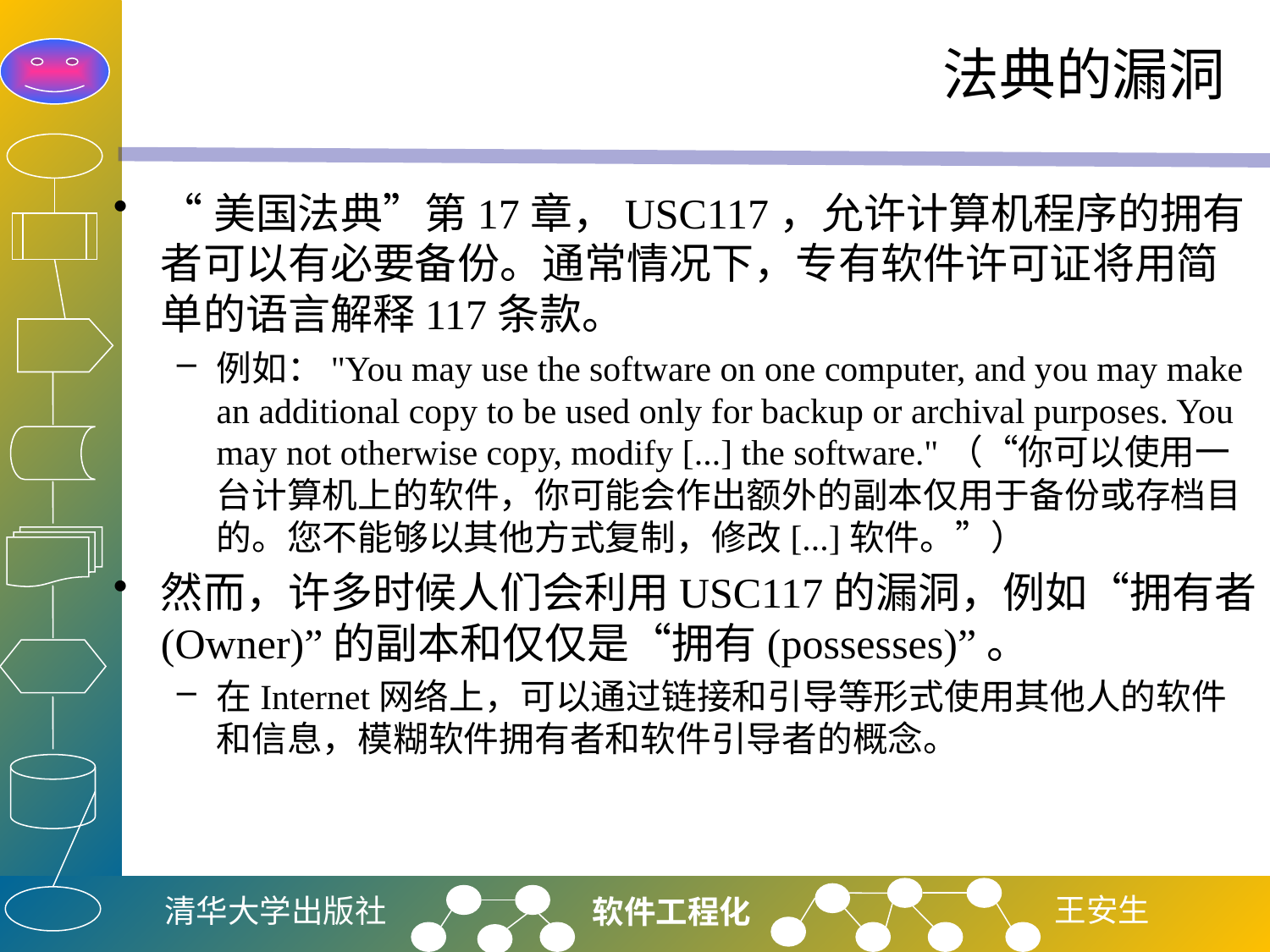

# 法典的漏洞
“美国法典”第17章，USC117，允许计算机程序的拥有者可以有必要备份。通常情况下，专有软件许可证将用简单的语言解释117条款。
例如："You may use the software on one computer, and you may make an additional copy to be used only for backup or archival purposes. You may not otherwise copy, modify [...] the software."（“你可以使用一台计算机上的软件，你可能会作出额外的副本仅用于备份或存档目的。您不能够以其他方式复制，修改[...]软件。”）
然而，许多时候人们会利用USC117的漏洞，例如“拥有者(Owner)”的副本和仅仅是“拥有(possesses)”。
在Internet网络上，可以通过链接和引导等形式使用其他人的软件和信息，模糊软件拥有者和软件引导者的概念。